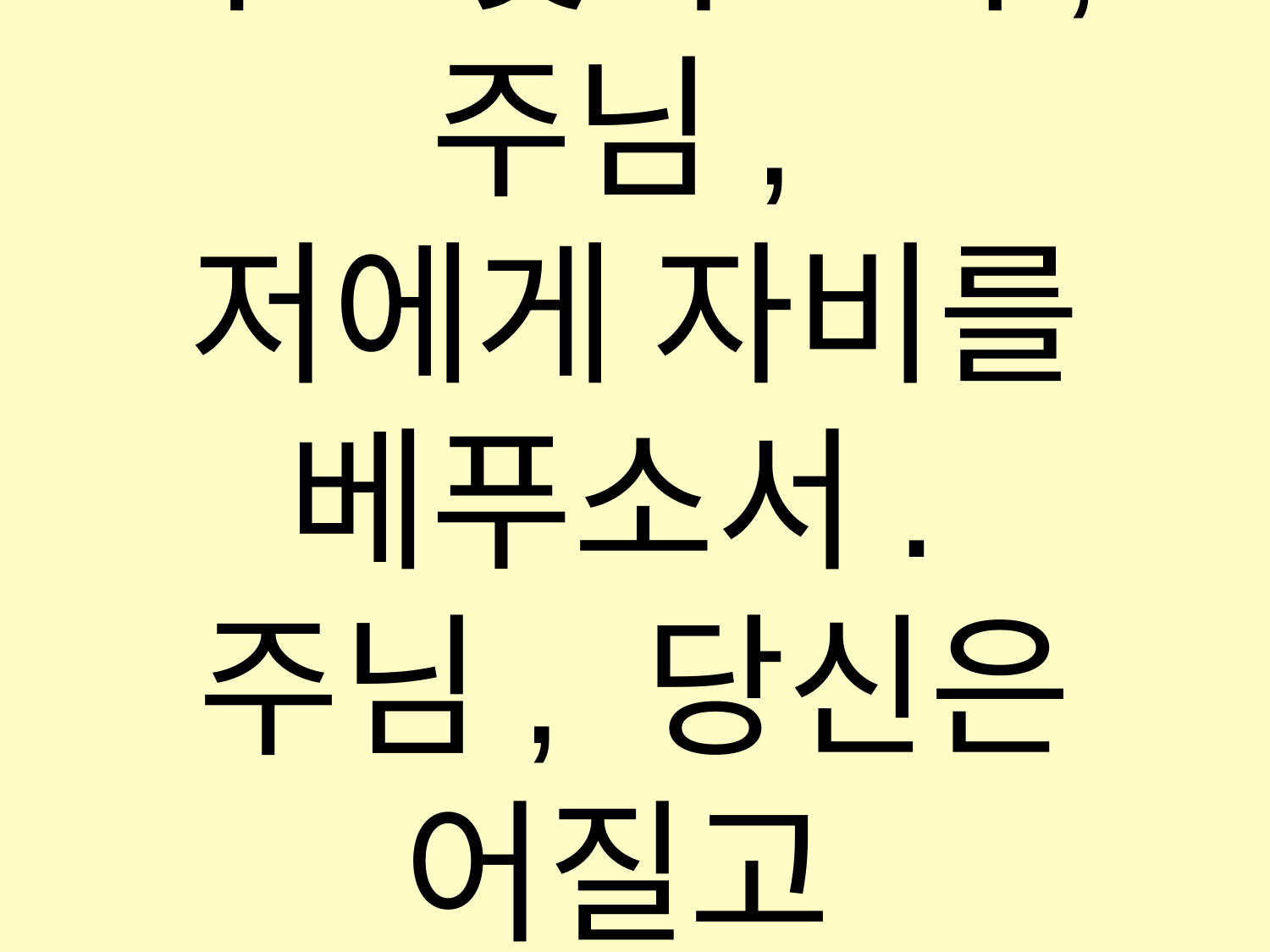

당신께 온종일
부르짖사오니, 주님,
저에게 자비를 베푸소서.
주님, 당신은 어질고
용서하시는 분, 당신을